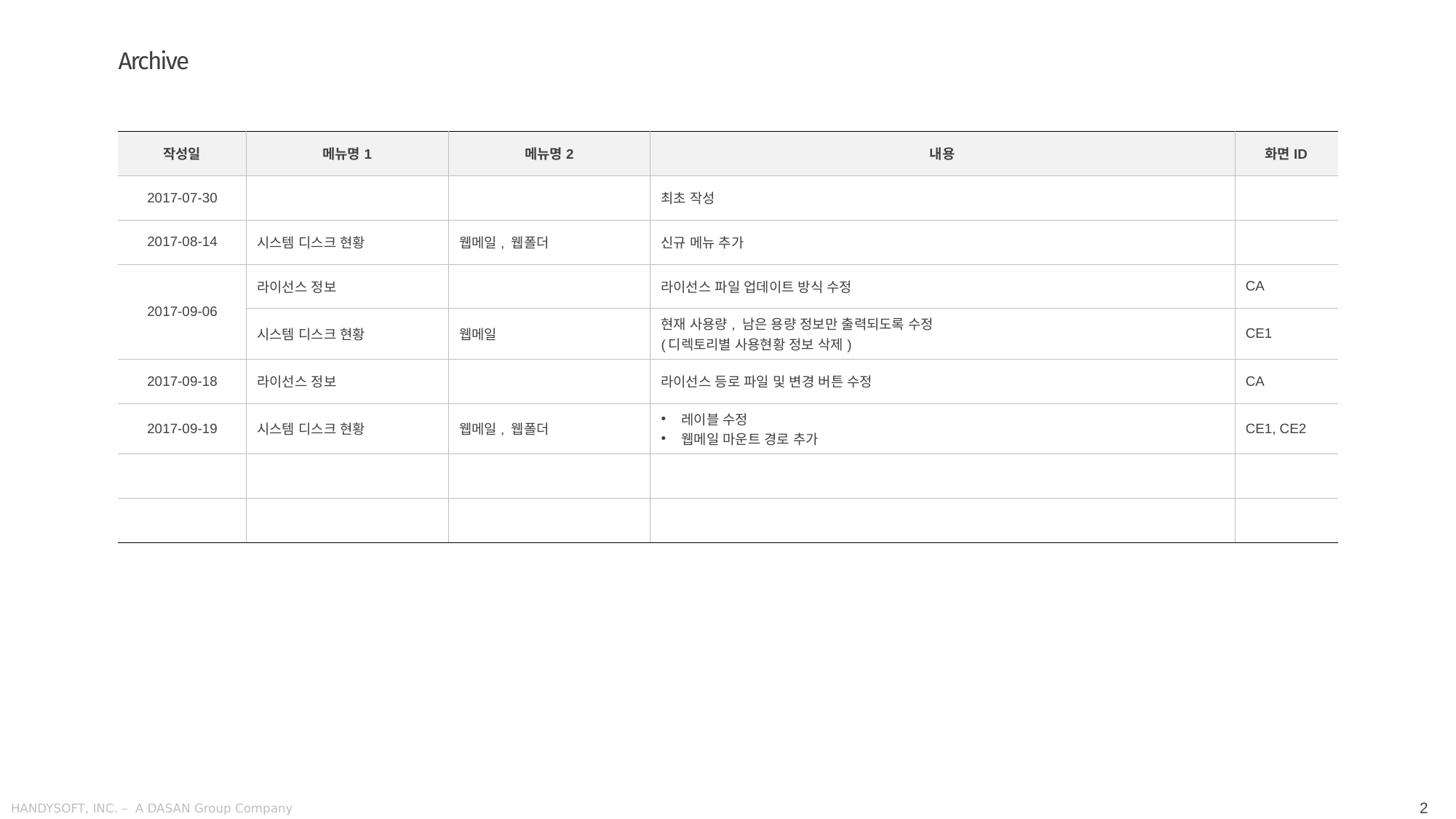

Archive
| 작성일 | 메뉴명1 | 메뉴명2 | 내용 | 화면ID |
| --- | --- | --- | --- | --- |
| 2017-07-30 |  |  | 최초 작성 |  |
| 2017-08-14 | 시스템 디스크 현황 | 웹메일, 웹폴더 | 신규 메뉴 추가 |  |
| 2017-09-06 | 라이선스 정보 |  | 라이선스 파일 업데이트 방식 수정 | CA |
|  | 시스템 디스크 현황 | 웹메일 | 현재 사용량, 남은 용량 정보만 출력되도록 수정 (디렉토리별 사용현황 정보 삭제) | CE1 |
| 2017-09-18 | 라이선스 정보 |  | 라이선스 등로 파일 및 변경 버튼 수정 | CA |
| 2017-09-19 | 시스템 디스크 현황 | 웹메일, 웹폴더 | 레이블 수정 웹메일 마운트 경로 추가 | CE1, CE2 |
|  |  |  |  |  |
|  |  |  |  |  |